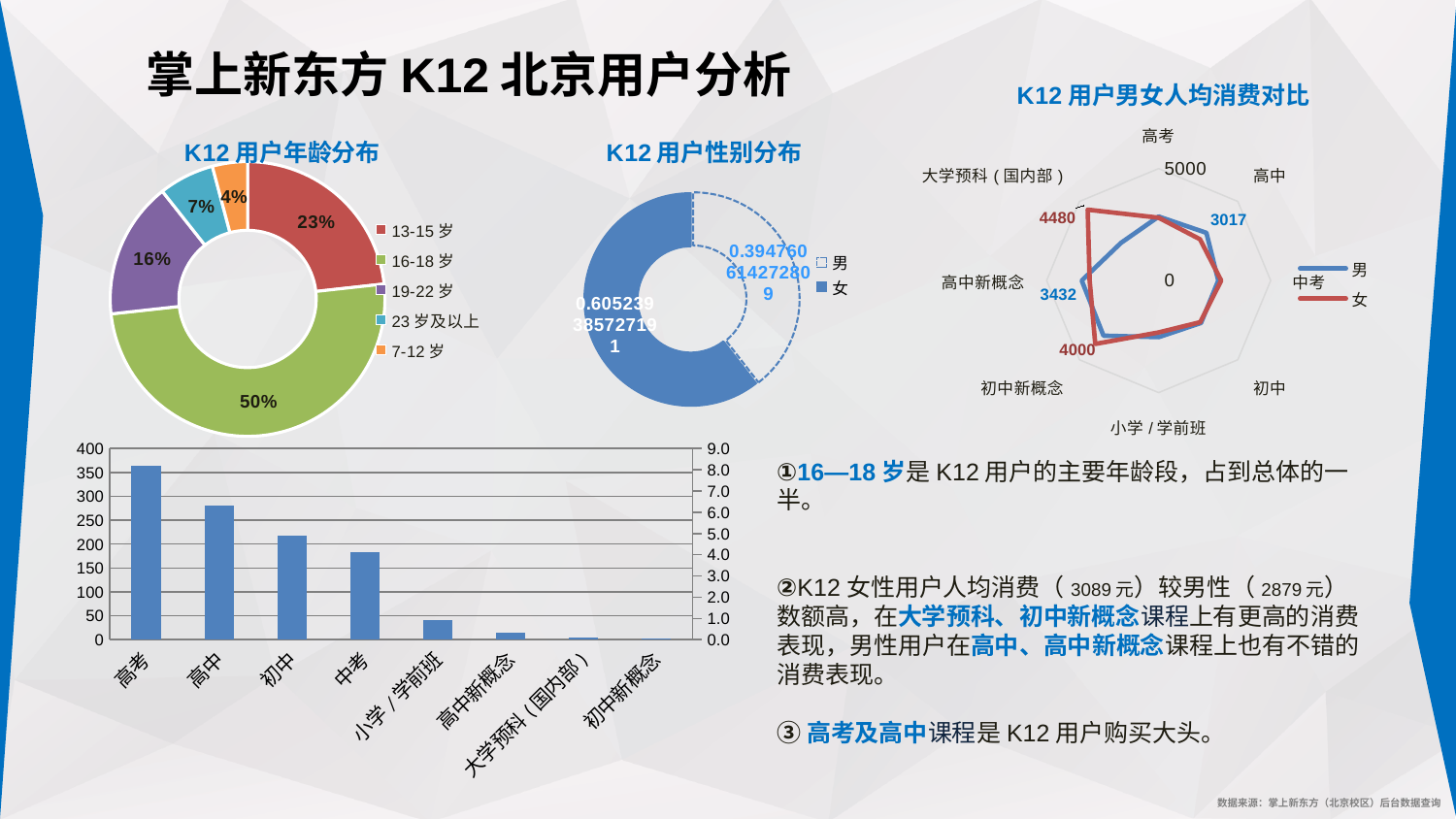

### Chart

| Category |  |
|---|---|
掌上新东方K12北京用户分析

### Chart: K12用户男女人均消费对比

| Category | 男 | 女 |
|---|---|---|
| 高考 | 2861.02362204724 | 2810.08474576271 |
| 高中 | 3017.0 | 2613.84210526316 |
| 中考 | 2662.89473684211 | 2792.99065420561 |
| 初中 | 2677.21739130435 | 2626.4854368932 |
| 小学/学前班 | 2525.45454545455 | 2314.0 |
| 初中新概念 | 3480.0 | 4000.0 |
| 高中新概念 | 3432.0 | 3081.11111111111 |
| 大学预科(国内部) | 2380.0 | 4480.0 |

### Chart: K12用户年龄分布

| Category |  |
|---|---|
| 年龄段 | None |
| 13-15岁 | 0.232608695652174 |
| 16-18岁 | 0.5 |
| 19-22岁 | 0.160869565217391 |
| 23岁及以上 | 0.0652173913043478 |
| 7-12岁 | 0.041304347826087 |

### Chart: K12用户性别分布

| Category |  |
|---|---|
| 男 | 0.394760614272809 |
| 女 | 0.605239385727191 |

### Chart

| Category | 频率 | 百分比 |
|---|---|---|
| 高考 | 363.0 | 8.09184128399465 |
| 高中 | 280.0 | 6.24164065983058 |
| 初中 | 218.0 | 4.85956308515381 |
| 中考 | 183.0 | 4.07935800267499 |
| 小学/学前班 | 42.0 | 0.936246098974588 |
| 高中新概念 | 14.0 | 0.312082032991529 |
| 大学预科(国内部) | 4.0 | 0.0891662951404369 |
| 初中新概念 | 3.0 | 0.0668747213553277 |
①16—18岁是K12用户的主要年龄段，占到总体的一半。

②K12女性用户人均消费（3089元）较男性（2879元）数额高，在大学预科、初中新概念课程上有更高的消费表现，男性用户在高中、高中新概念课程上也有不错的消费表现。

③高考及高中课程是K12用户购买大头。